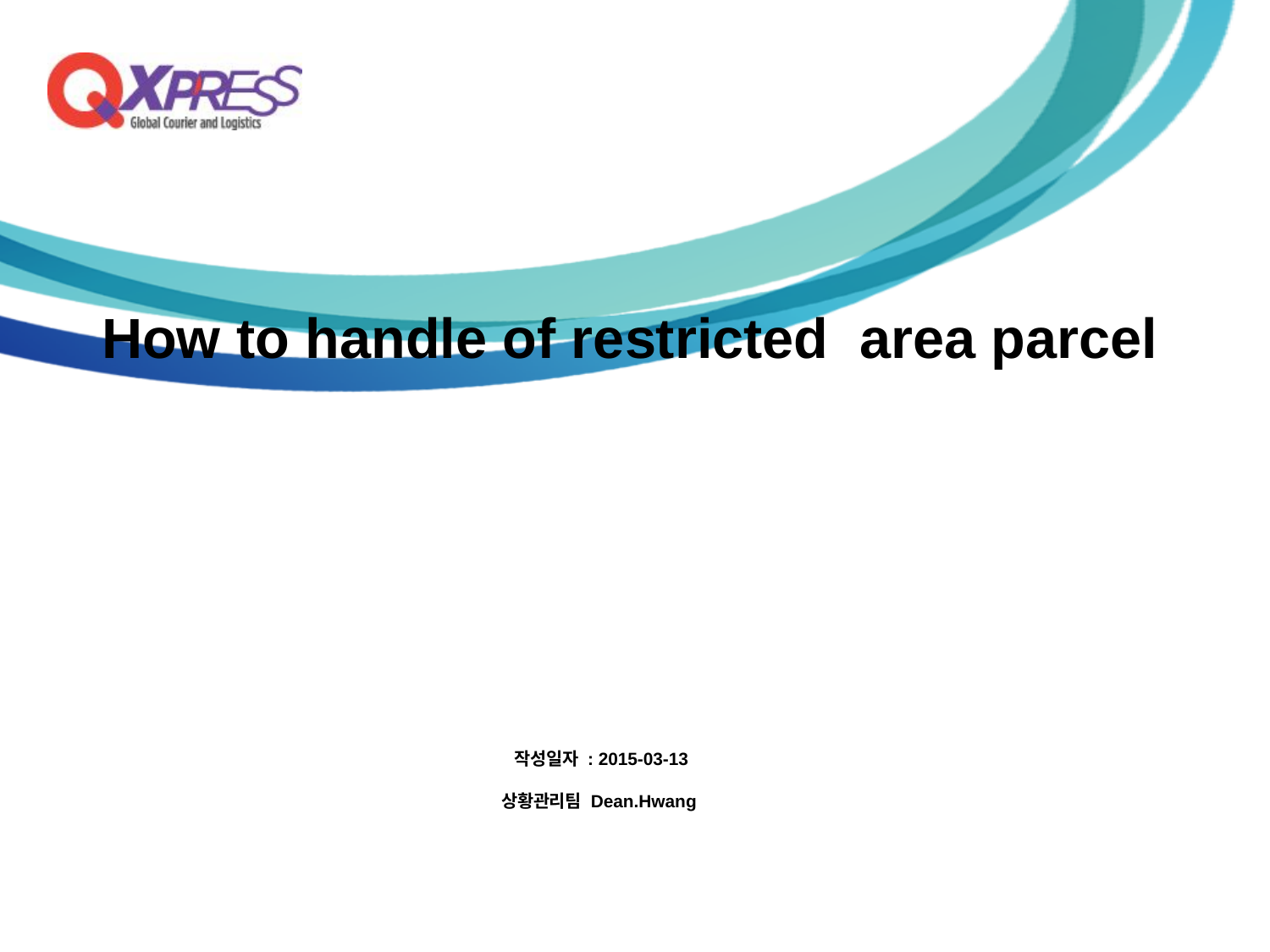

# How to handle of restricted  area parcel
작성일자 : 2015-03-13

상황관리팀 Dean.Hwang